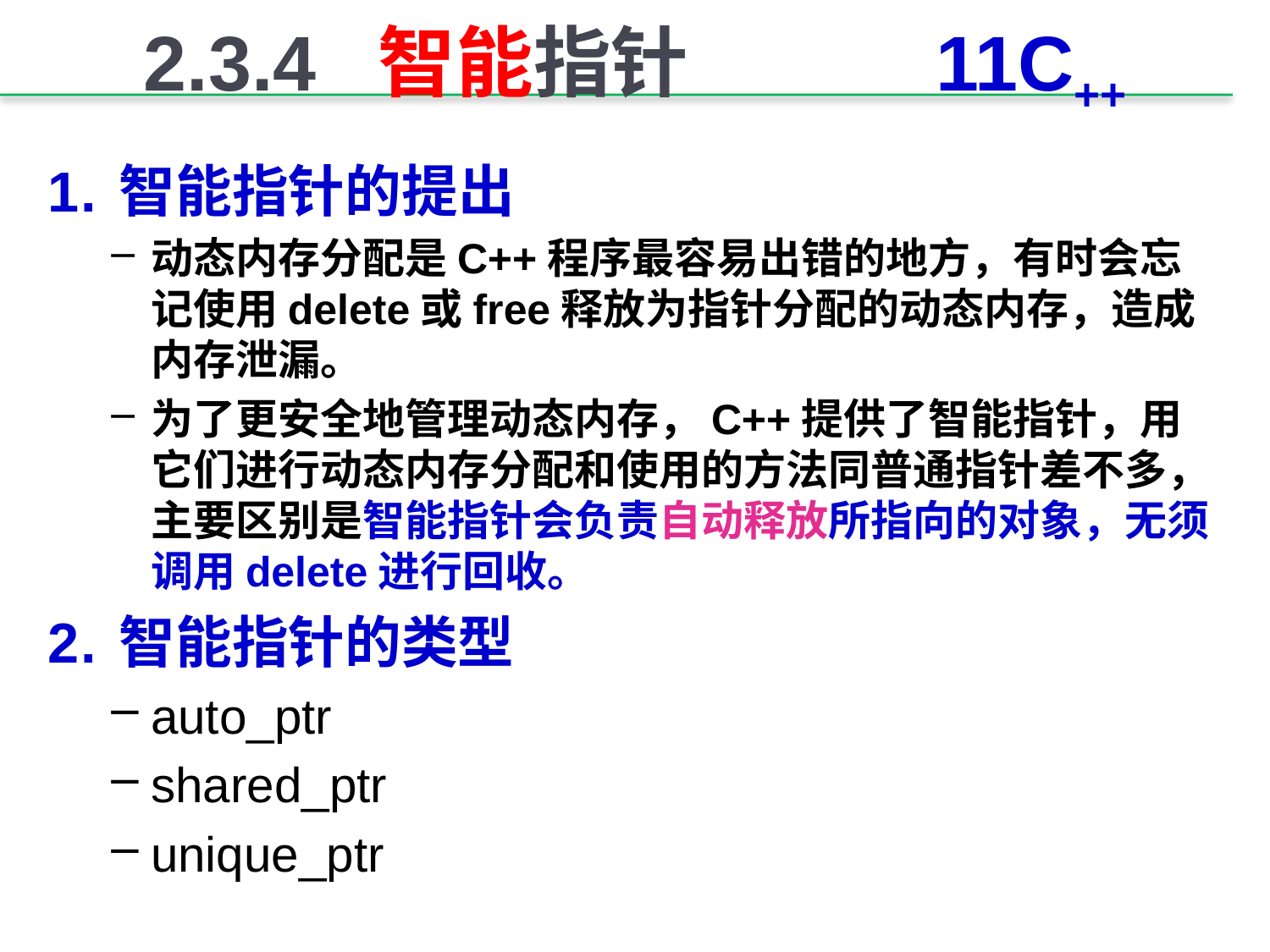

# 2.3.4  智能指针             11C++
智能指针的提出
动态内存分配是C++程序最容易出错的地方，有时会忘记使用delete或free释放为指针分配的动态内存，造成内存泄漏。
为了更安全地管理动态内存，C++提供了智能指针，用它们进行动态内存分配和使用的方法同普通指针差不多，主要区别是智能指针会负责自动释放所指向的对象，无须调用delete进行回收。
智能指针的类型
auto_ptr
shared_ptr
unique_ptr